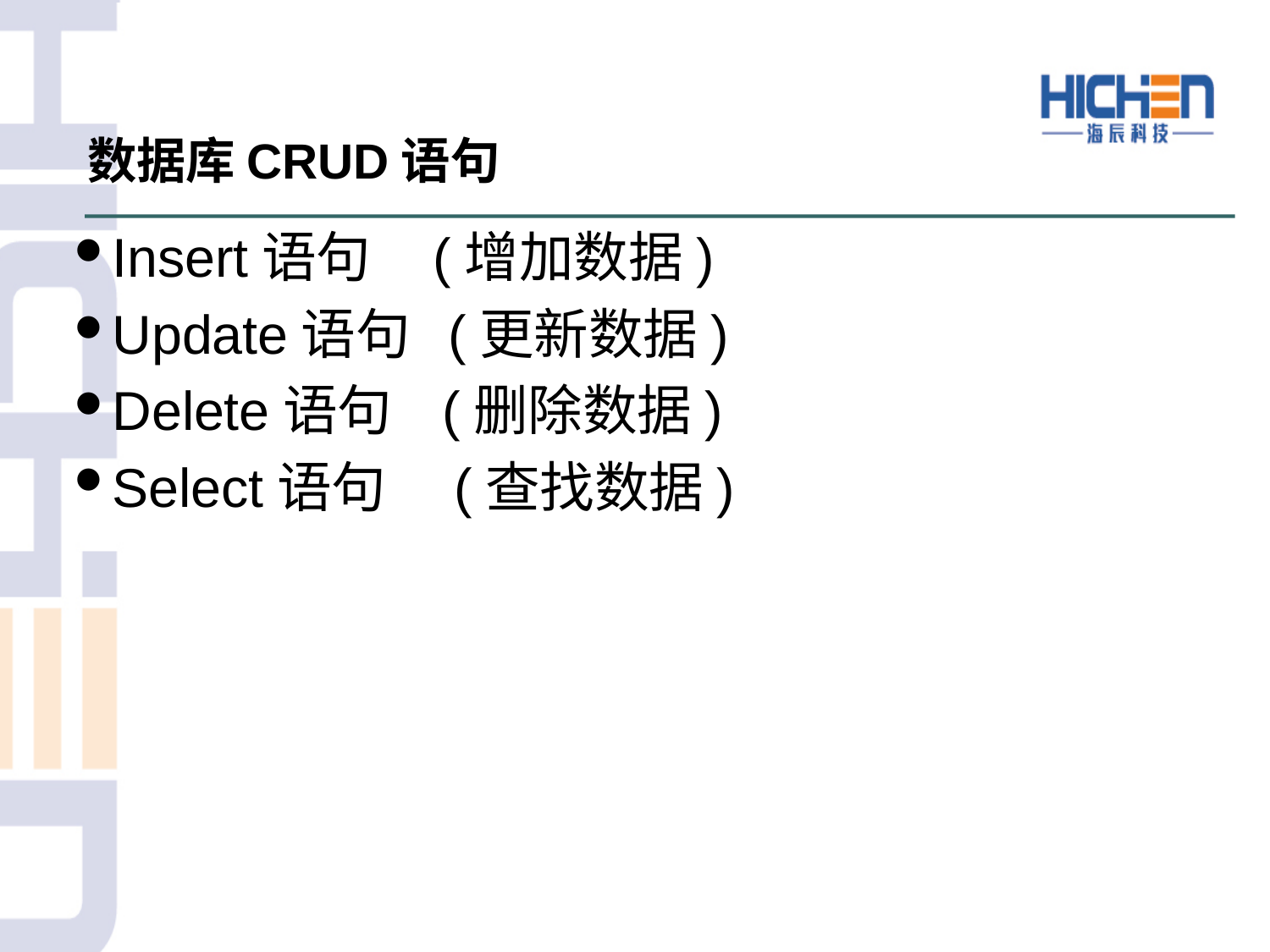

数据库CRUD语句

Insert语句    (增加数据)
Update语句  (更新数据)
Delete语句   (删除数据)
Select语句　(查找数据)